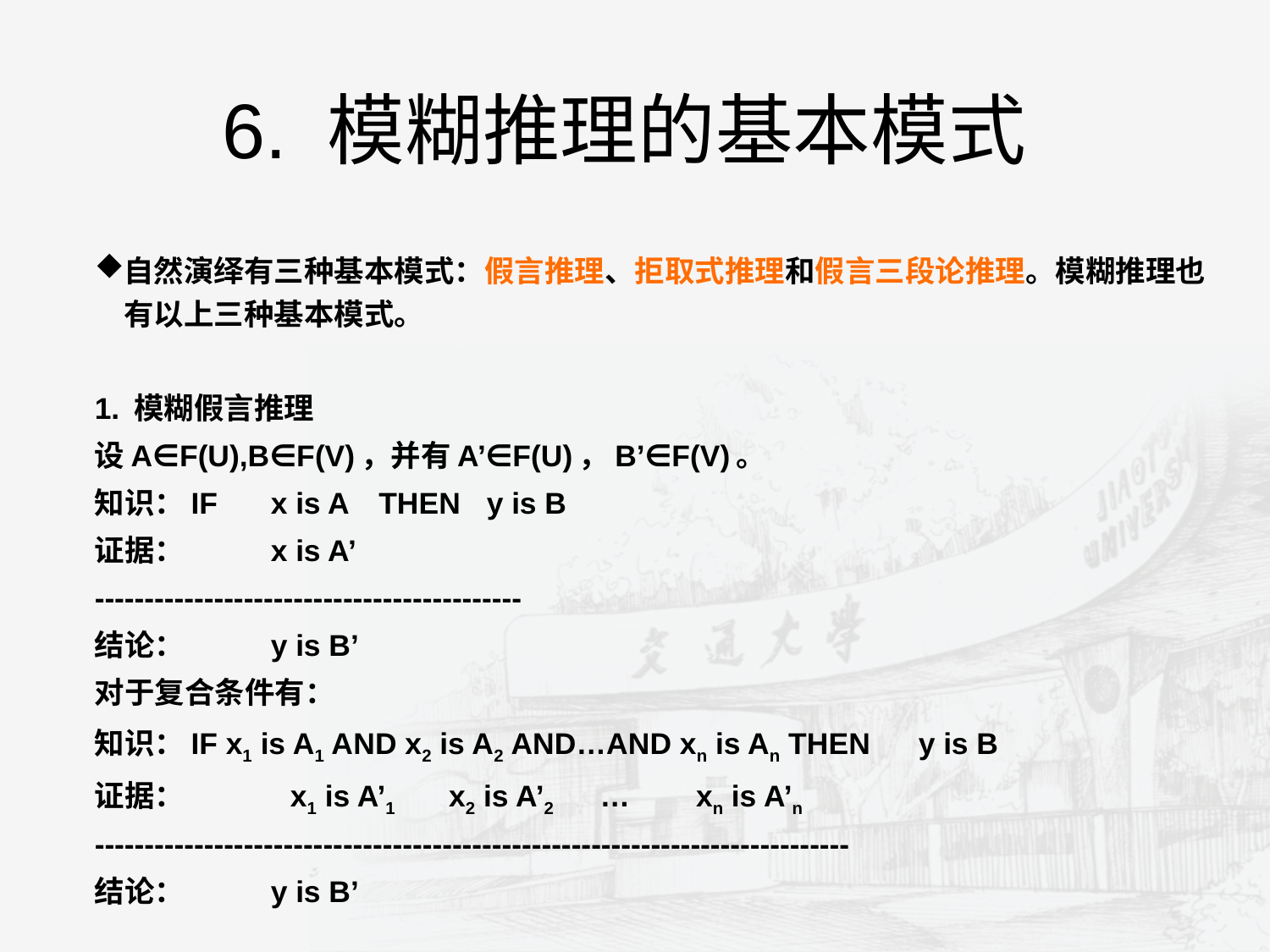

# 6. 模糊推理的基本模式
自然演绎有三种基本模式：假言推理、拒取式推理和假言三段论推理。模糊推理也有以上三种基本模式。

1. 模糊假言推理
设A∈F(U),B∈F(V)，并有A’∈F(U)，B’∈F(V)。
知识：IF 	x is A 	THEN 	y is B
证据：	x is A’
-------------------------------------------
结论：			y is B’
对于复合条件有：
知识：IF x1 is A1 AND x2 is A2 AND…AND xn is An THEN 	y is B
证据：	  x1 is A’1           x2 is A’2      …        xn is A’n
----------------------------------------------------------------------------
结论：							y is B’
26